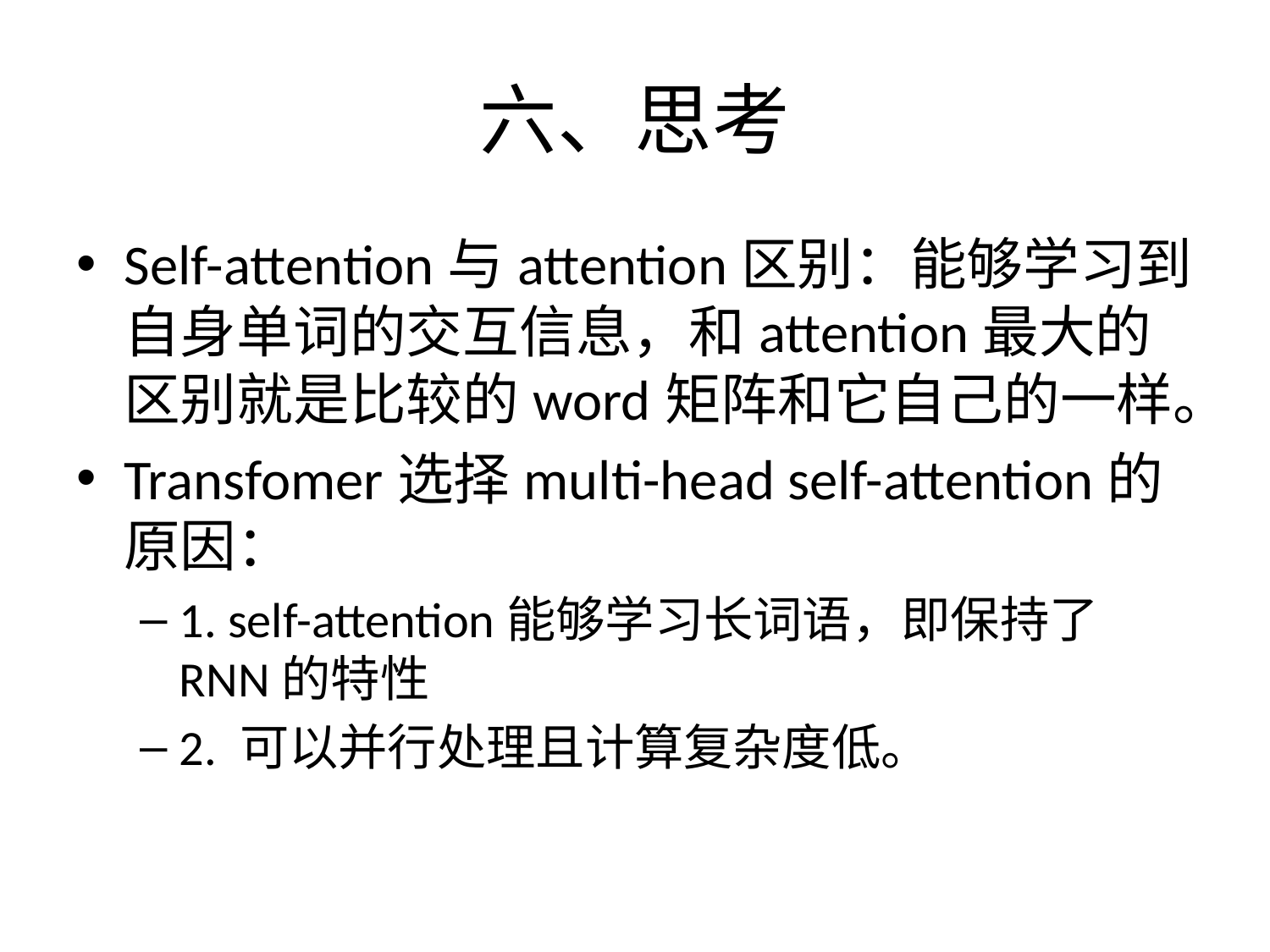

# 六、思考
Self-attention与attention区别：能够学习到自身单词的交互信息，和attention最大的区别就是比较的word矩阵和它自己的一样。
Transfomer选择multi-head self-attention的原因：
1. self-attention能够学习长词语，即保持了RNN的特性
2. 可以并行处理且计算复杂度低。